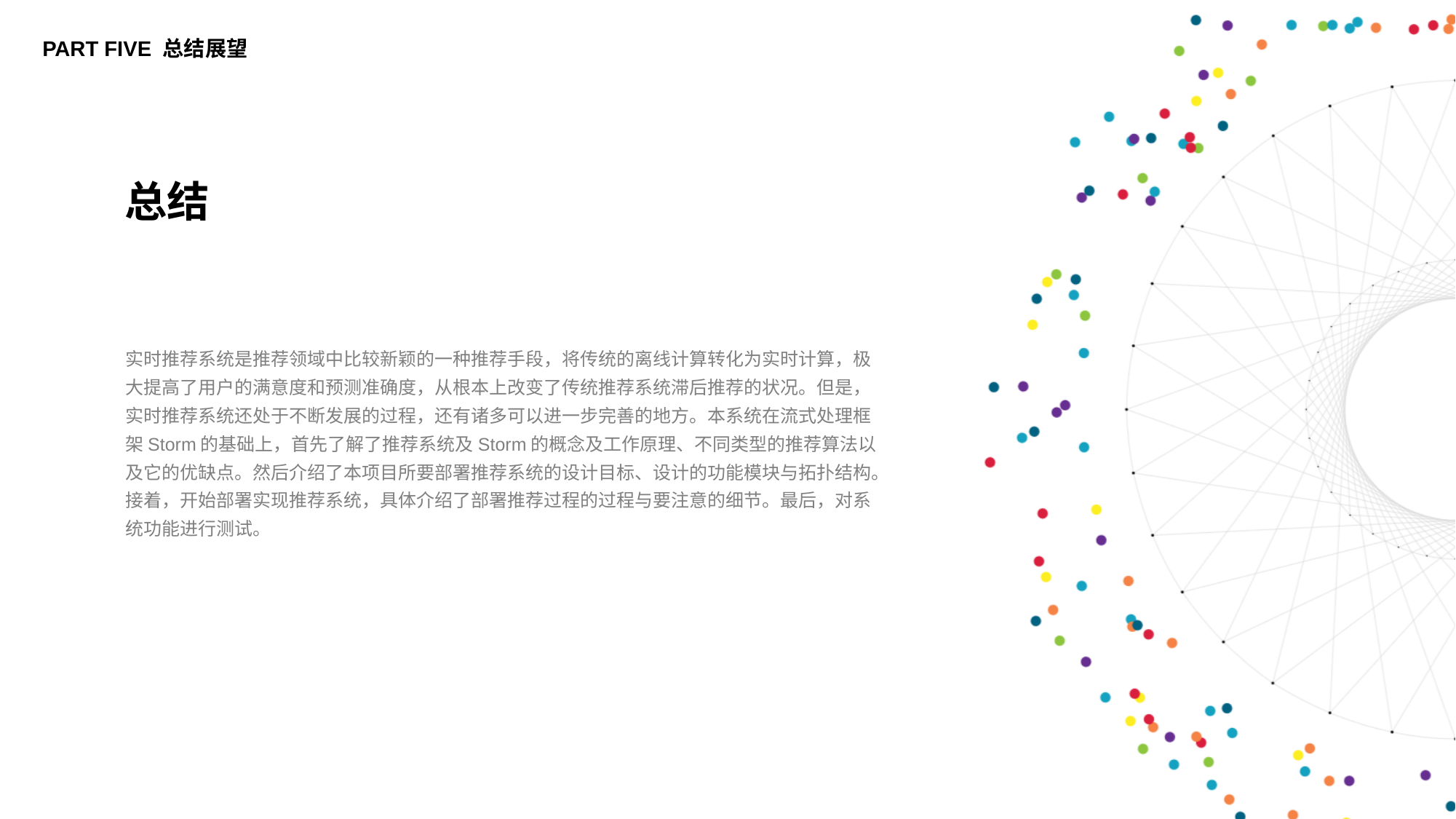

PART FIVE 总结展望
总结
实时推荐系统是推荐领域中比较新颖的一种推荐手段，将传统的离线计算转化为实时计算，极大提高了用户的满意度和预测准确度，从根本上改变了传统推荐系统滞后推荐的状况。但是，实时推荐系统还处于不断发展的过程，还有诸多可以进一步完善的地方。本系统在流式处理框架Storm的基础上，首先了解了推荐系统及Storm的概念及工作原理、不同类型的推荐算法以及它的优缺点。然后介绍了本项目所要部署推荐系统的设计目标、设计的功能模块与拓扑结构。接着，开始部署实现推荐系统，具体介绍了部署推荐过程的过程与要注意的细节。最后，对系统功能进行测试。